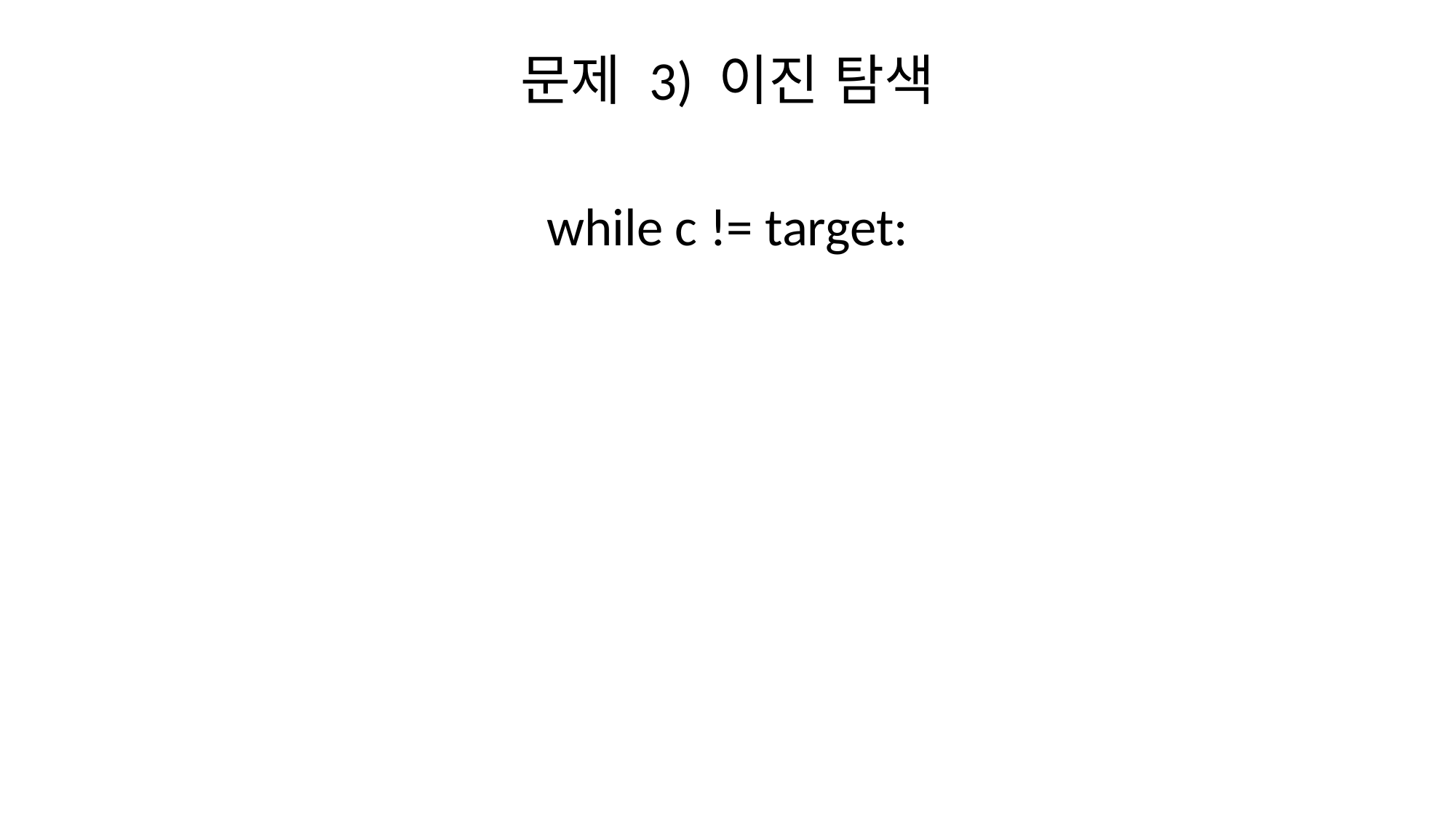

# 문제 3) 이진 탐색
while c != target: